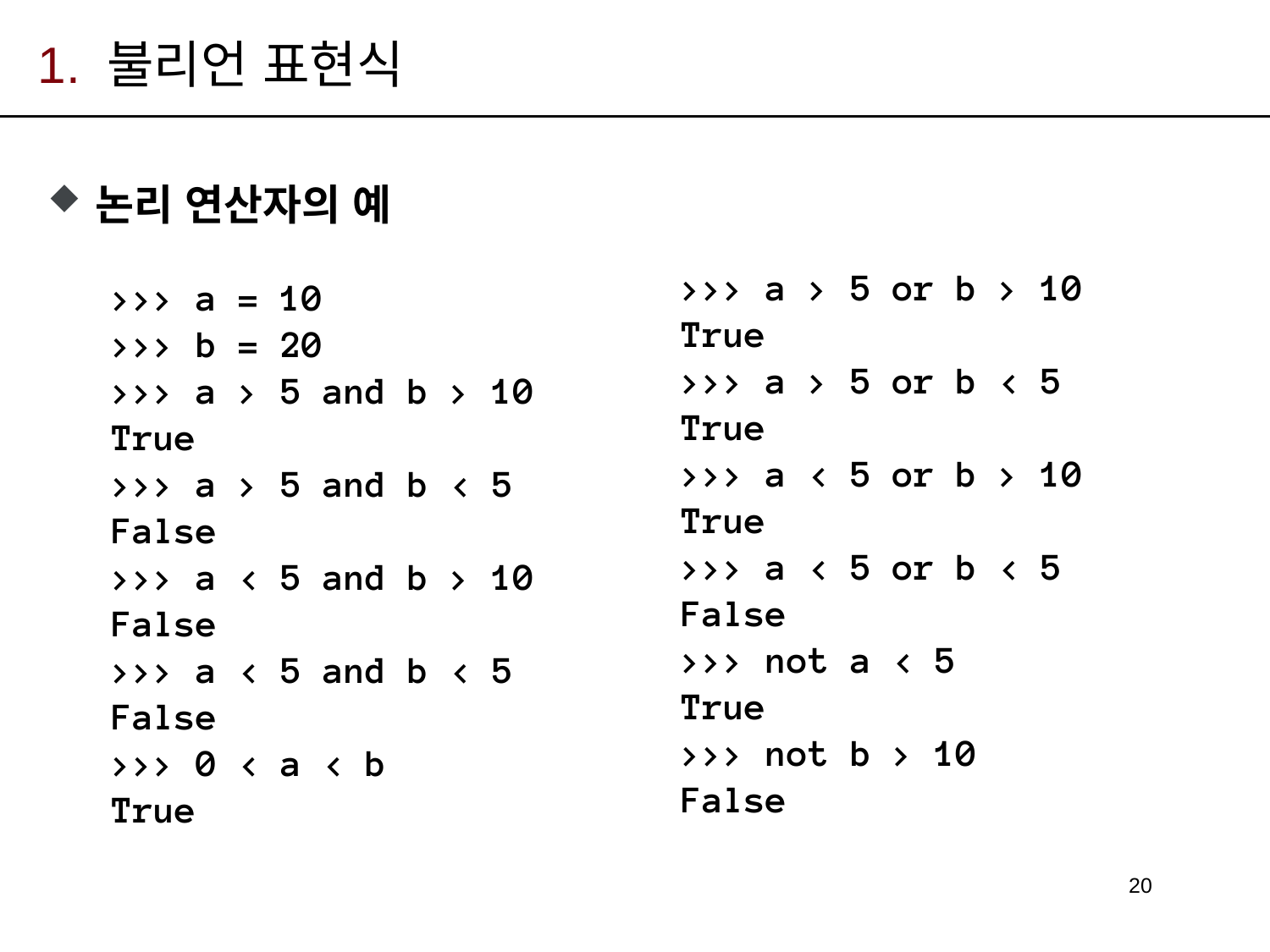

# 1. 불리언 표현식
논리 연산자의 예

>>> a > 5 or b > 10
True
>>> a > 5 or b < 5
True
>>> a < 5 or b > 10
True
>>> a < 5 or b < 5
False
>>> not a < 5
True
>>> not b > 10
False
>>> a = 10
>>> b = 20
>>> a > 5 and b > 10
True
>>> a > 5 and b < 5
False
>>> a < 5 and b > 10
False
>>> a < 5 and b < 5
False
>>> 0 < a < b
True
20